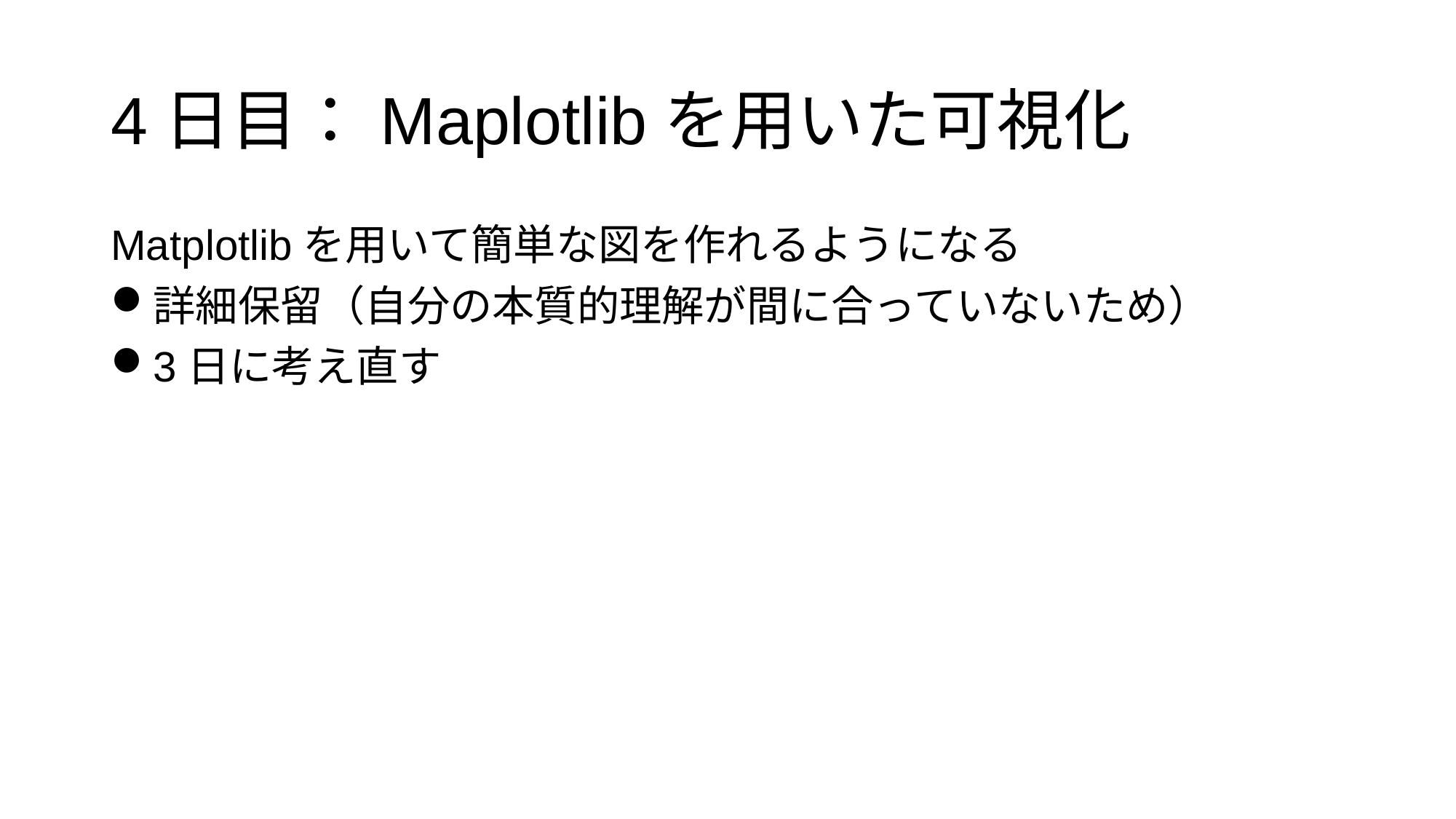

# 4日目：Maplotlibを用いた可視化
Matplotlibを用いて簡単な図を作れるようになる
詳細保留（自分の本質的理解が間に合っていないため）
3日に考え直す